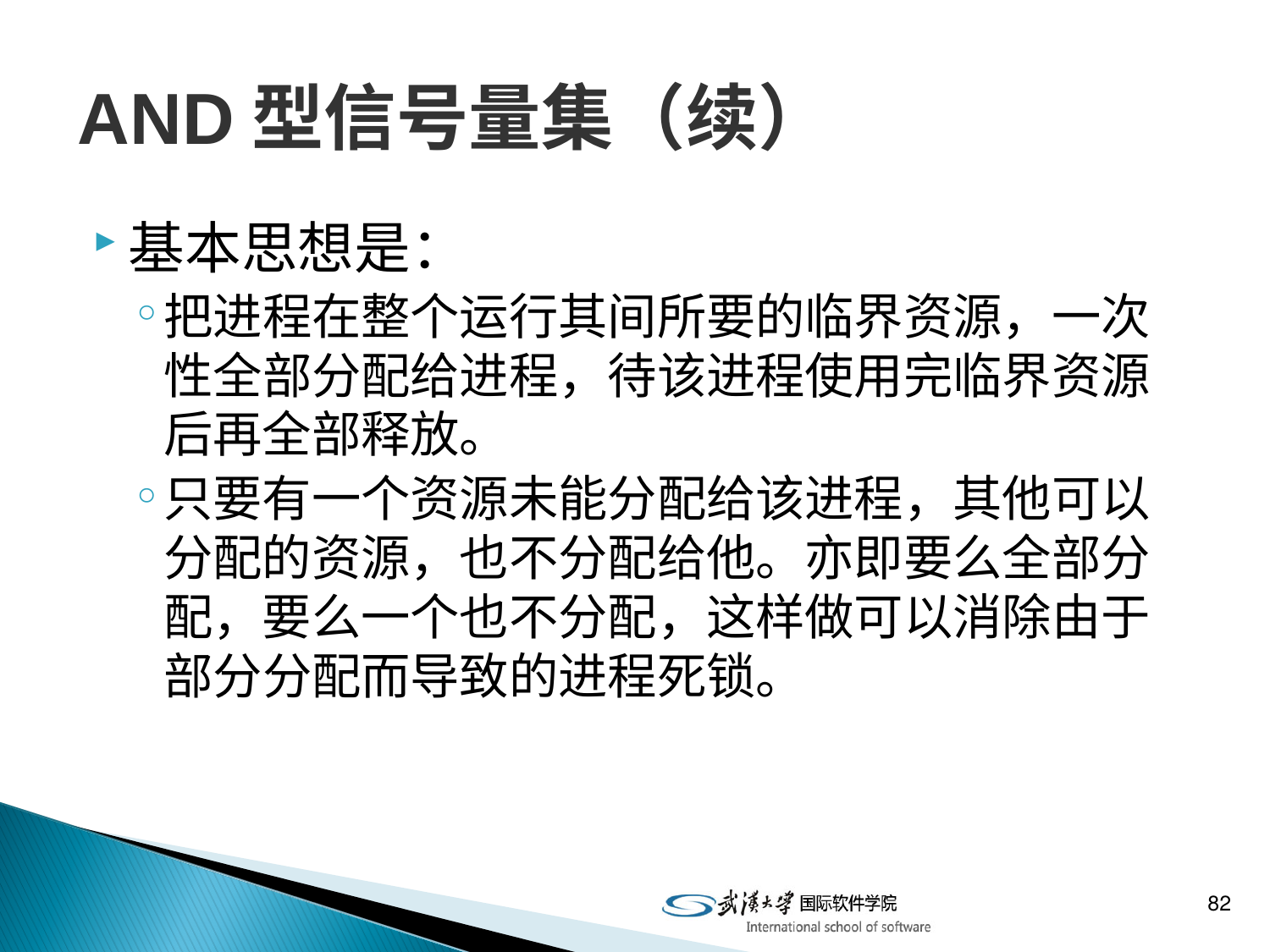

# AND型信号量集（续）
基本思想是：
把进程在整个运行其间所要的临界资源，一次性全部分配给进程，待该进程使用完临界资源后再全部释放。
只要有一个资源未能分配给该进程，其他可以分配的资源，也不分配给他。亦即要么全部分配，要么一个也不分配，这样做可以消除由于部分分配而导致的进程死锁。